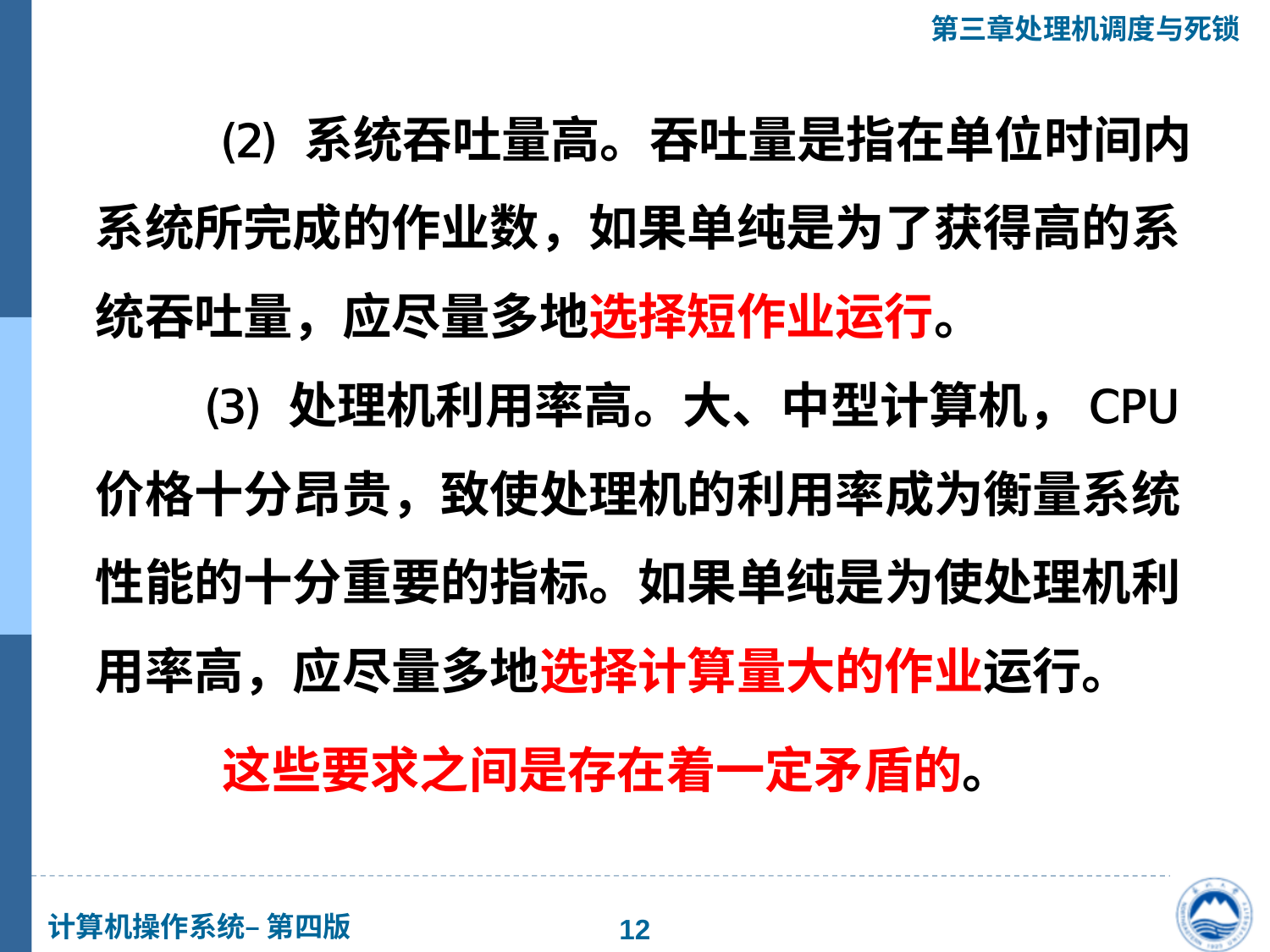

(2) 系统吞吐量高。吞吐量是指在单位时间内系统所完成的作业数，如果单纯是为了获得高的系统吞吐量，应尽量多地选择短作业运行。
　　(3) 处理机利用率高。大、中型计算机，CPU价格十分昂贵，致使处理机的利用率成为衡量系统性能的十分重要的指标。如果单纯是为使处理机利用率高，应尽量多地选择计算量大的作业运行。
		这些要求之间是存在着一定矛盾的。